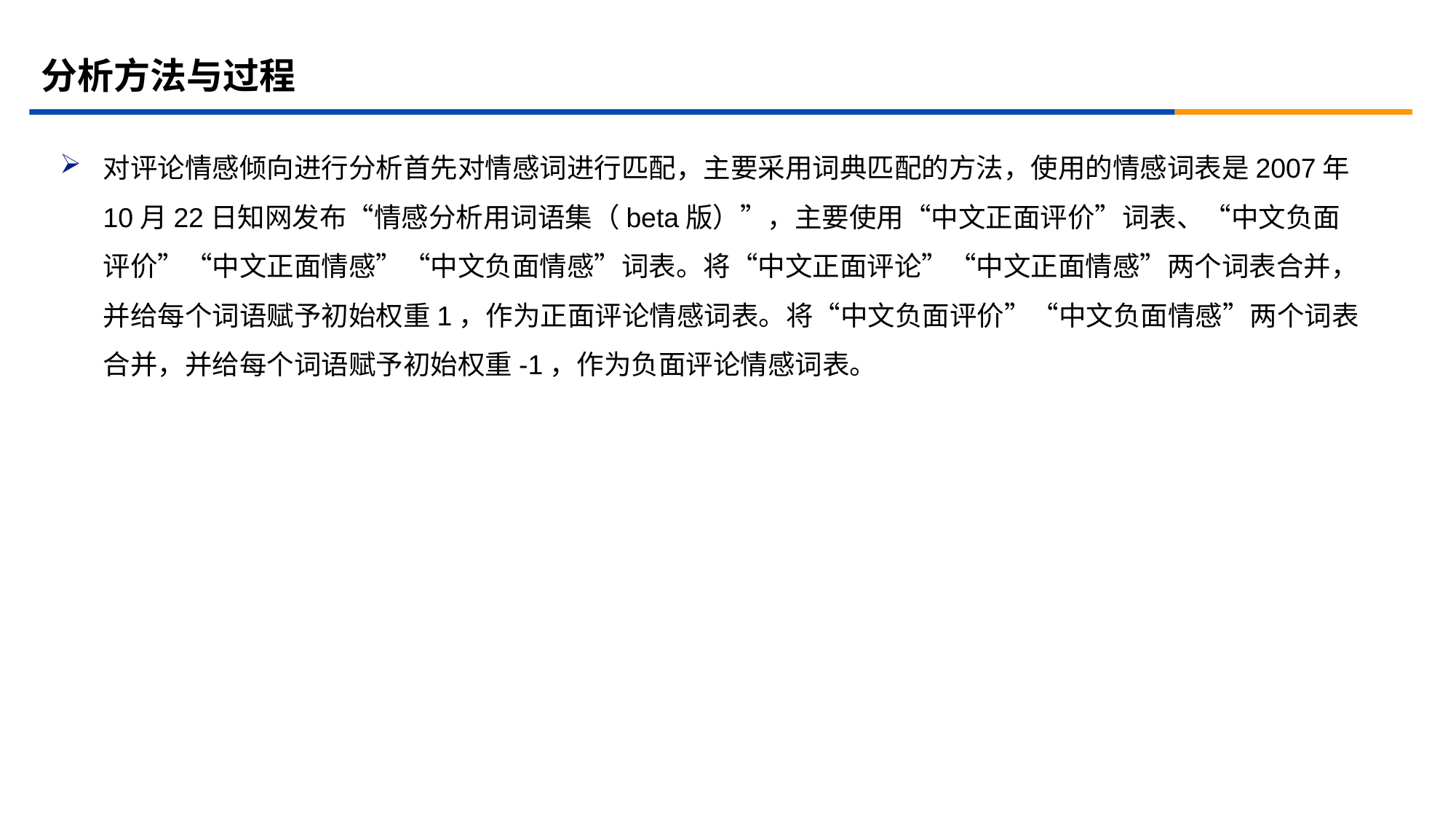

# 分析方法与过程
对评论情感倾向进行分析首先对情感词进行匹配，主要采用词典匹配的方法，使用的情感词表是2007年10月22日知网发布“情感分析用词语集（beta版）”，主要使用“中文正面评价”词表、“中文负面评价”“中文正面情感”“中文负面情感”词表。将“中文正面评论”“中文正面情感”两个词表合并，并给每个词语赋予初始权重1，作为正面评论情感词表。将“中文负面评价”“中文负面情感”两个词表合并，并给每个词语赋予初始权重-1，作为负面评论情感词表。